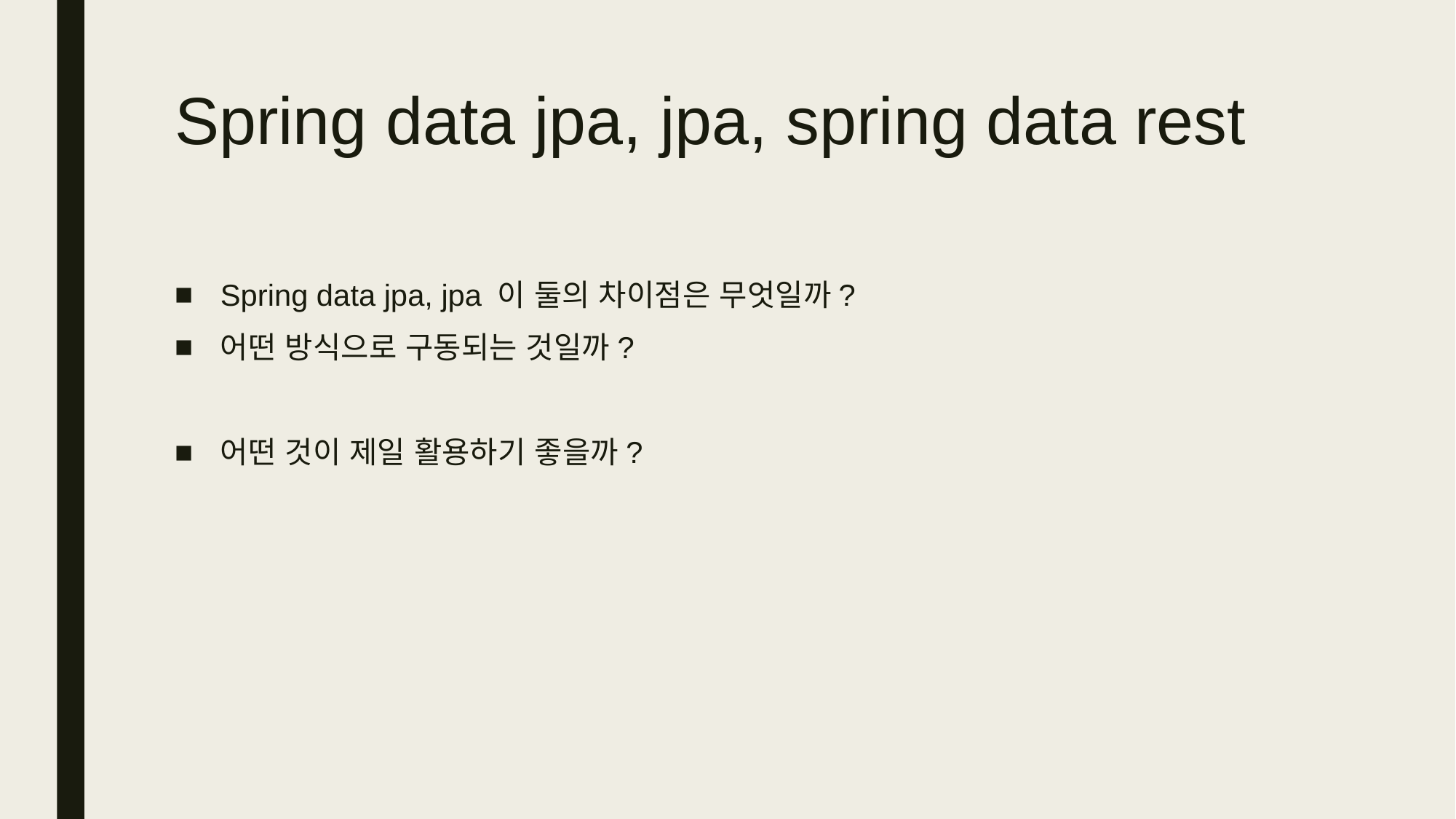

# Spring data jpa, jpa, spring data rest
Spring data jpa, jpa 이 둘의 차이점은 무엇일까?
어떤 방식으로 구동되는 것일까?

어떤 것이 제일 활용하기 좋을까?